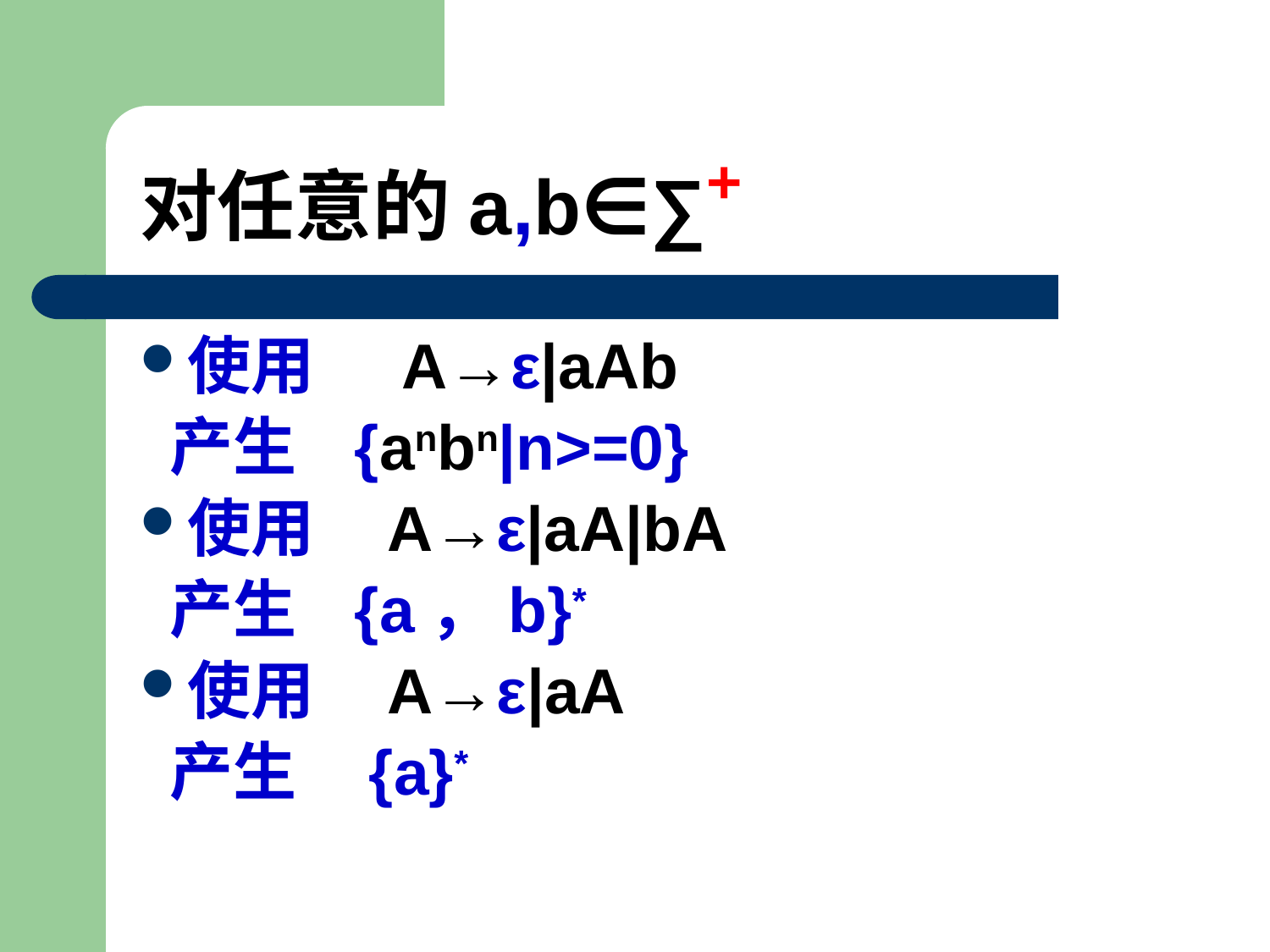

# 对任意的a,b∈∑+
使用     A→ε|aAb
 产生   {anbn|n>=0}
使用    A→ε|aA|bA
 产生   {a，b}*
使用    A→ε|aA
 产生    {a}*